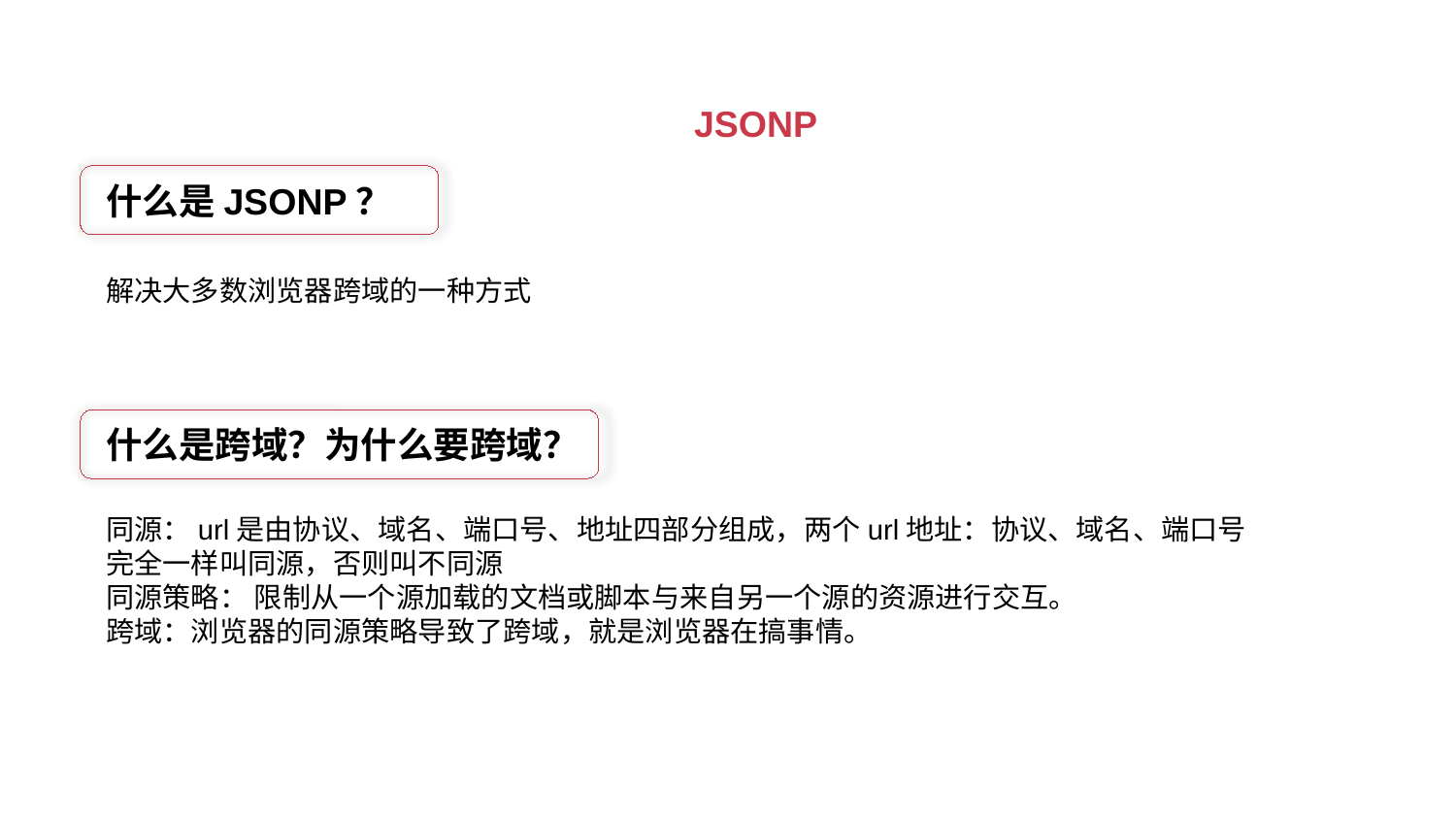

JSONP

什么是JSONP？
解决大多数浏览器跨域的一种方式

什么是跨域？为什么要跨域？
同源：url是由协议、域名、端口号、地址四部分组成，两个url地址：协议、域名、端口号完全一样叫同源，否则叫不同源
同源策略： 限制从一个源加载的文档或脚本与来自另一个源的资源进行交互。
跨域：浏览器的同源策略导致了跨域，就是浏览器在搞事情。